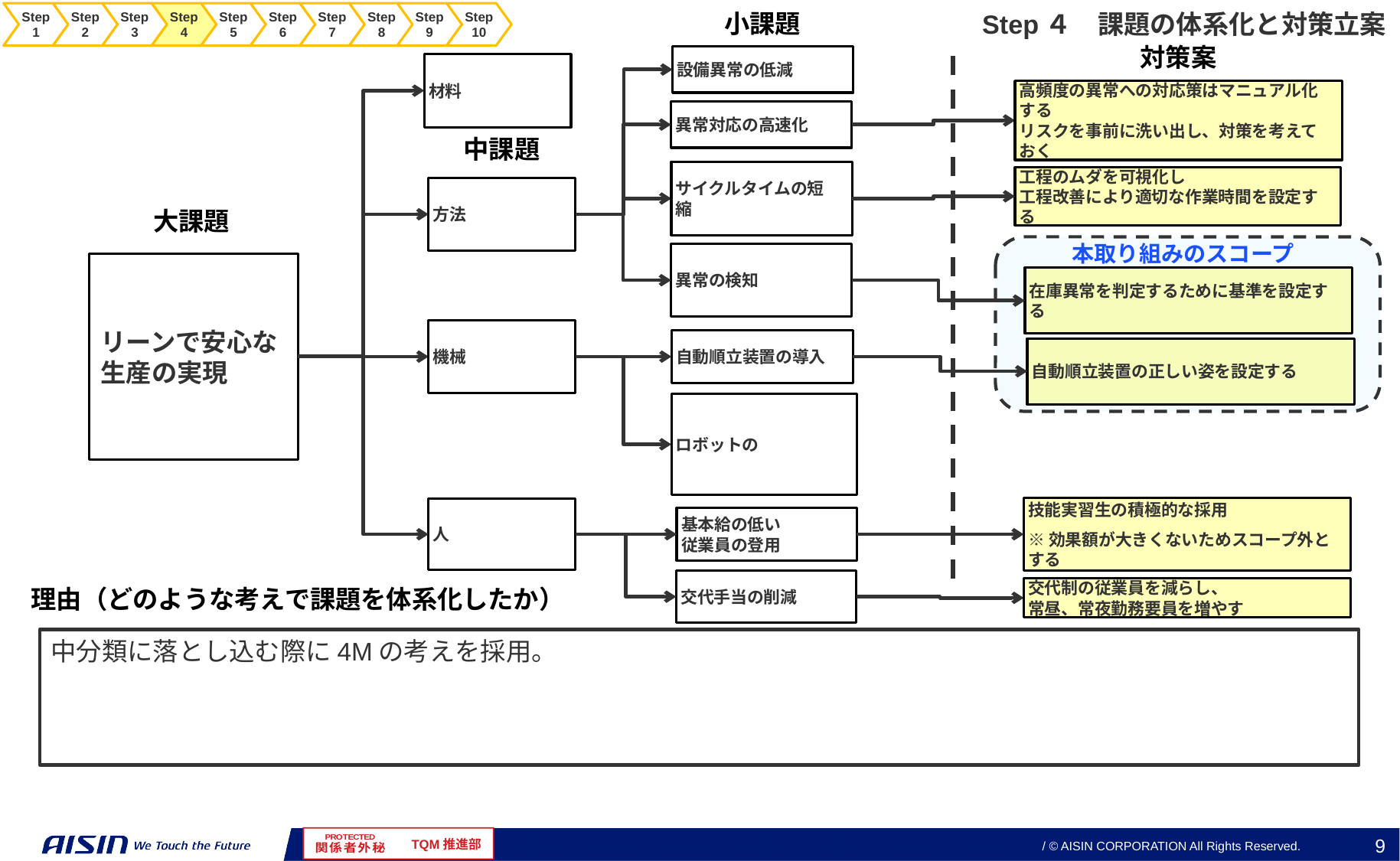

Step４　課題の体系化と対策立案
小課題
Step1
Step2
Step3
Step4
Step5
Step6
Step7
Step8
Step9
Step10
対策案
設備異常の低減
材料
高頻度の異常への対応策はマニュアル化する
リスクを事前に洗い出し、対策を考えておく
異常対応の高速化
中課題
サイクルタイムの短縮
工程のムダを可視化し
工程改善により適切な作業時間を設定する
方法
大課題
本取り組みのスコープ

異常の検知
リーンで安心な生産の実現
在庫異常を判定するために基準を設定する
機械
自動順立装置の導入
自動順立装置の正しい姿を設定する
ロボットの
技能実習生の積極的な採用
※効果額が大きくないためスコープ外とする
人
基本給の低い
従業員の登用
交代手当の削減
理由（どのような考えで課題を体系化したか）
交代制の従業員を減らし、
常昼、常夜勤務要員を増やす
中分類に落とし込む際に4Mの考えを採用。